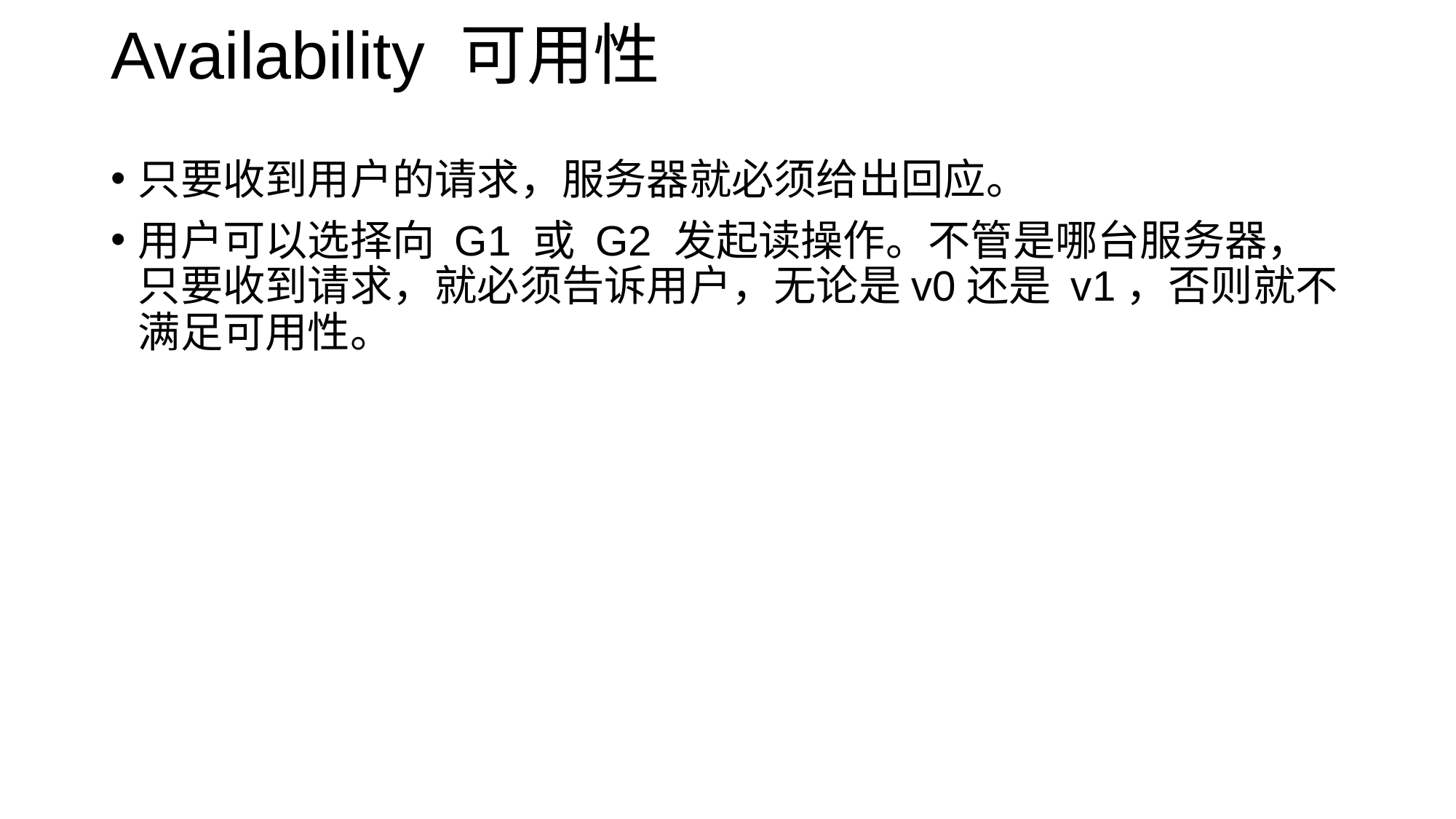

# Availability 可用性
只要收到用户的请求，服务器就必须给出回应。
用户可以选择向 G1 或 G2 发起读操作。不管是哪台服务器，只要收到请求，就必须告诉用户，无论是v0还是 v1，否则就不满足可用性。